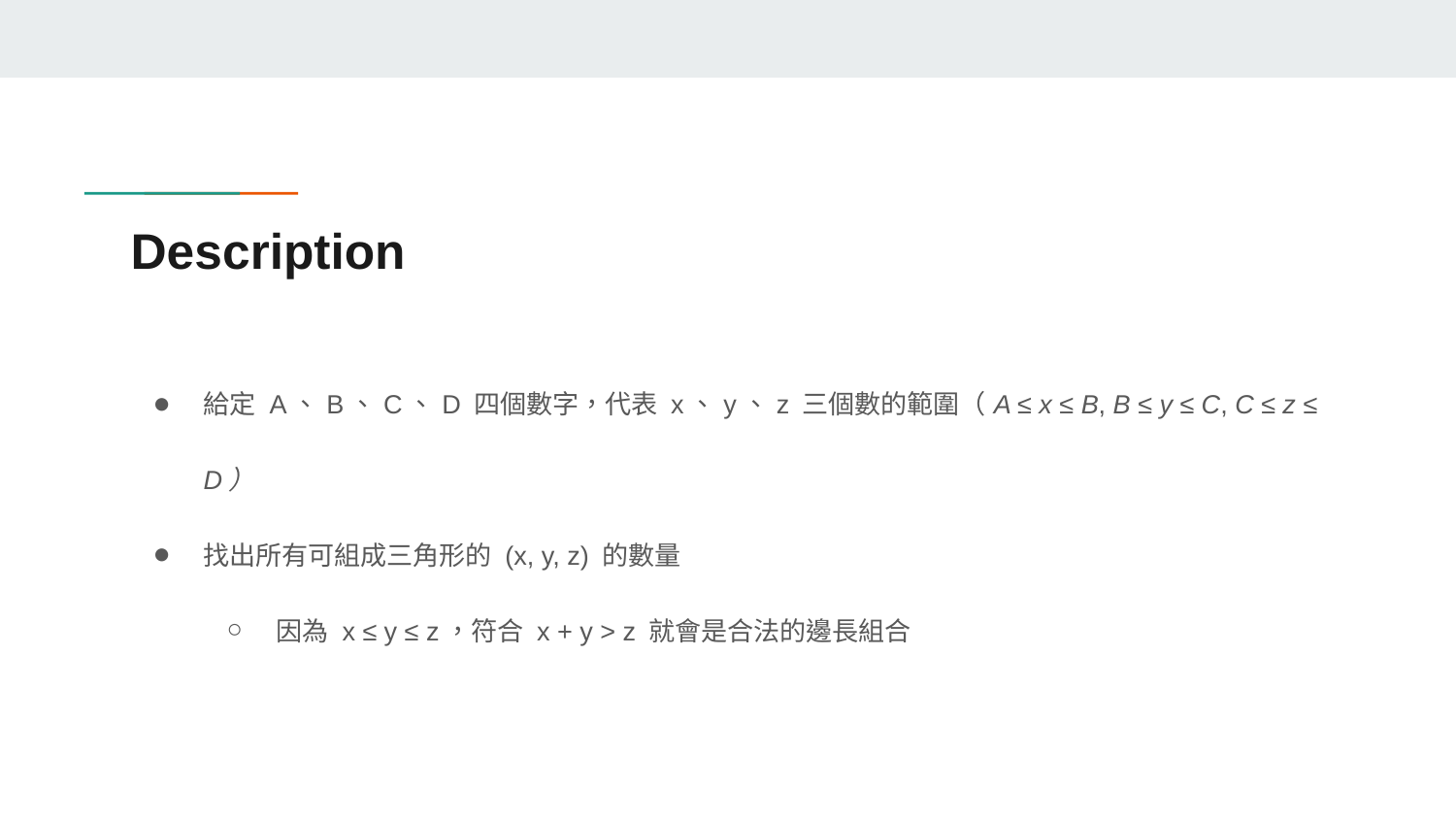

# Description
給定 A、B、C、D 四個數字，代表 x、y、z 三個數的範圍（A ≤ x ≤ B, B ≤ y ≤ C, C ≤ z ≤ D）
找出所有可組成三角形的 (x, y, z) 的數量
因為 x ≤ y ≤ z，符合 x + y > z 就會是合法的邊長組合